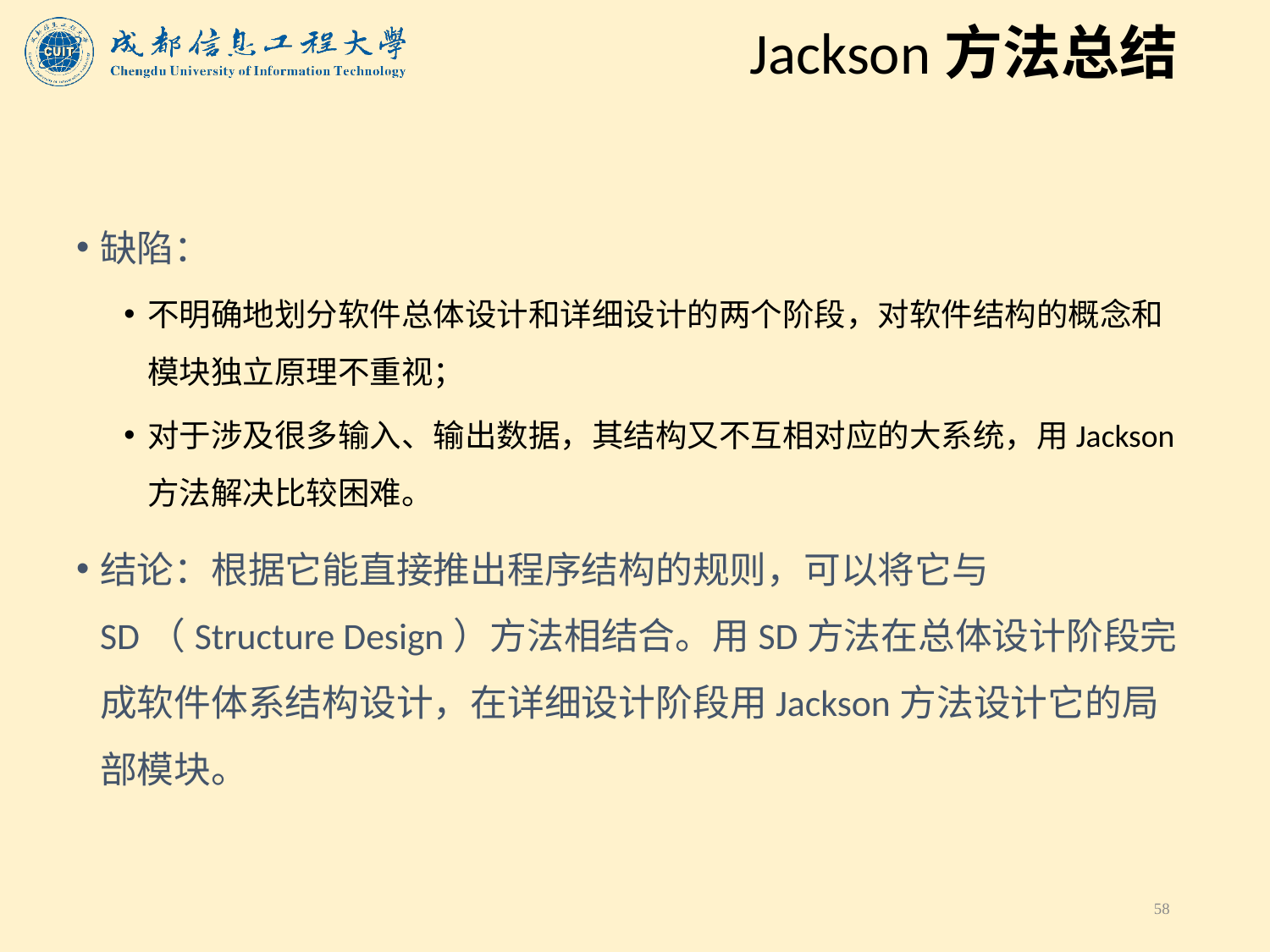

# Jackson方法总结
缺陷：
不明确地划分软件总体设计和详细设计的两个阶段，对软件结构的概念和模块独立原理不重视；
对于涉及很多输入、输出数据，其结构又不互相对应的大系统，用Jackson方法解决比较困难。
结论：根据它能直接推出程序结构的规则，可以将它与SD（Structure Design）方法相结合。用SD方法在总体设计阶段完成软件体系结构设计，在详细设计阶段用Jackson方法设计它的局部模块。

58